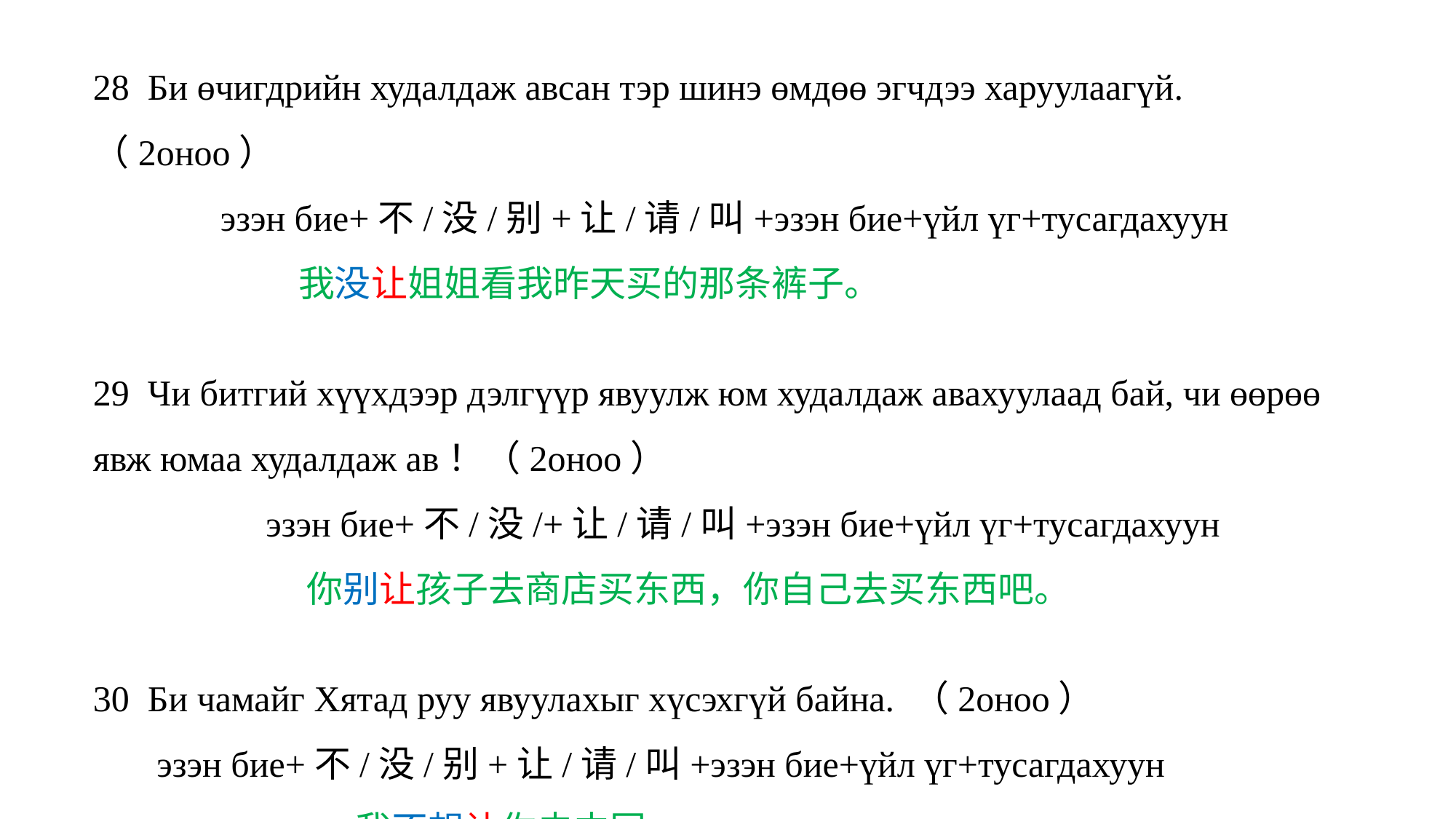

28  Би өчигдрийн худалдаж авсан тэр шинэ өмдөө эгчдээ харуулаагүй. （2оноо）
              эзэн бие+不/没/别+让/请/叫+эзэн бие+үйл үг+тусагдахуун
                        我没让姐姐看我昨天买的那条裤子。

29  Чи битгий хүүхдээр дэлгүүр явуулж юм худалдаж авахуулаад бай, чи өөрөө явж юмаа худалдаж ав！（2оноо）
                   эзэн бие+不/没/+让/请/叫+эзэн бие+үйл үг+тусагдахуун
                         你别让孩子去商店买东西，你自己去买东西吧。

30  Би чамайг Хятад руу явуулахыг хүсэхгүй байна. （2оноо）
       эзэн бие+不/没/别+让/请/叫+эзэн бие+үйл үг+тусагдахуун
                               我不想让你去中国。